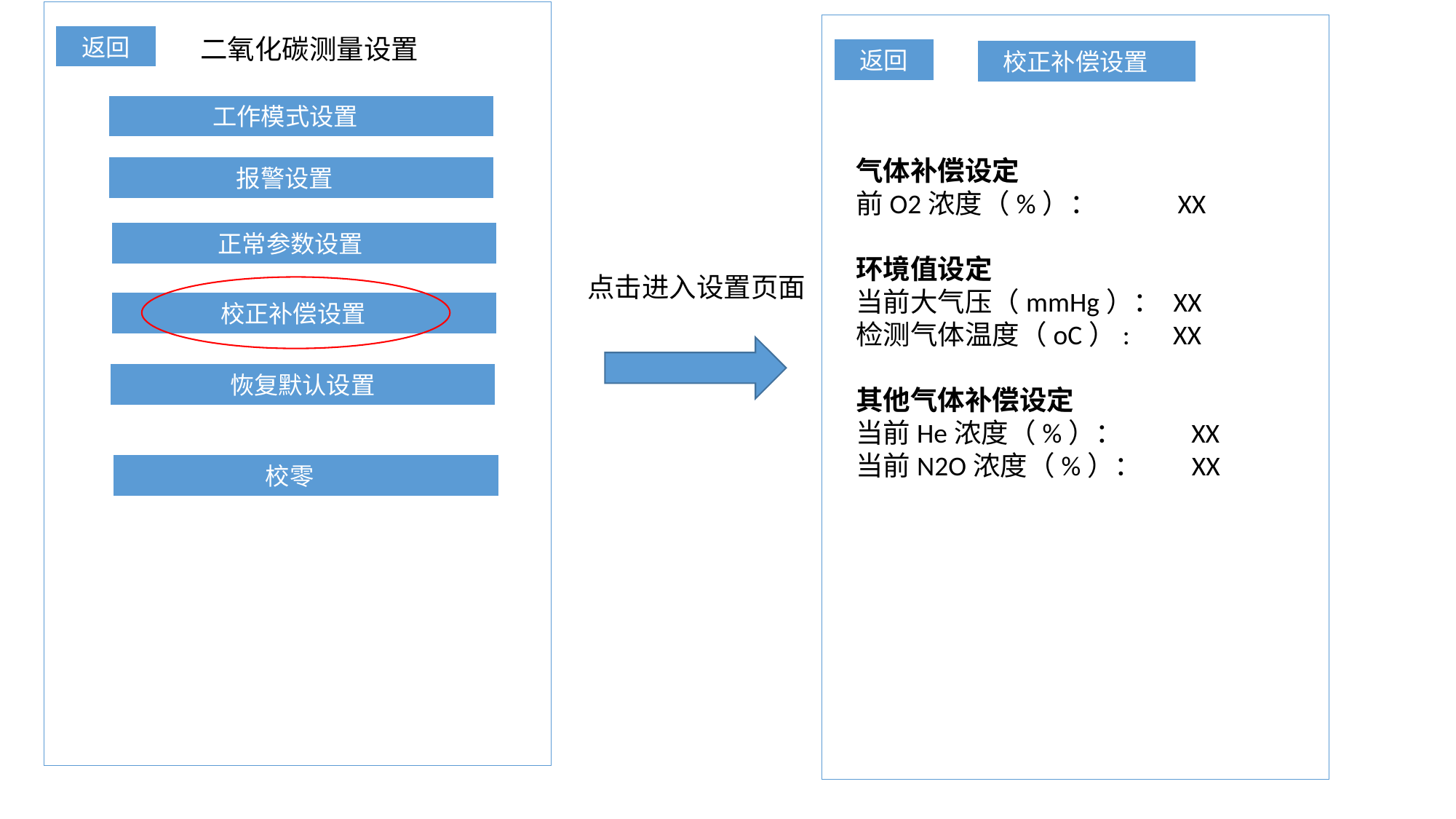

返回
二氧化碳测量设置
返回
校正补偿设置
工作模式设置
气体补偿设定
前O2浓度（%）：            XX

环境值设定
当前大气压（mmHg）： XX
检测气体温度（oC）:       XX

其他气体补偿设定
当前He浓度（%）：          XX
当前N2O浓度（%）：       XX

报警设置
正常参数设置
点击进入设置页面

校正补偿设置

恢复默认设置
校零